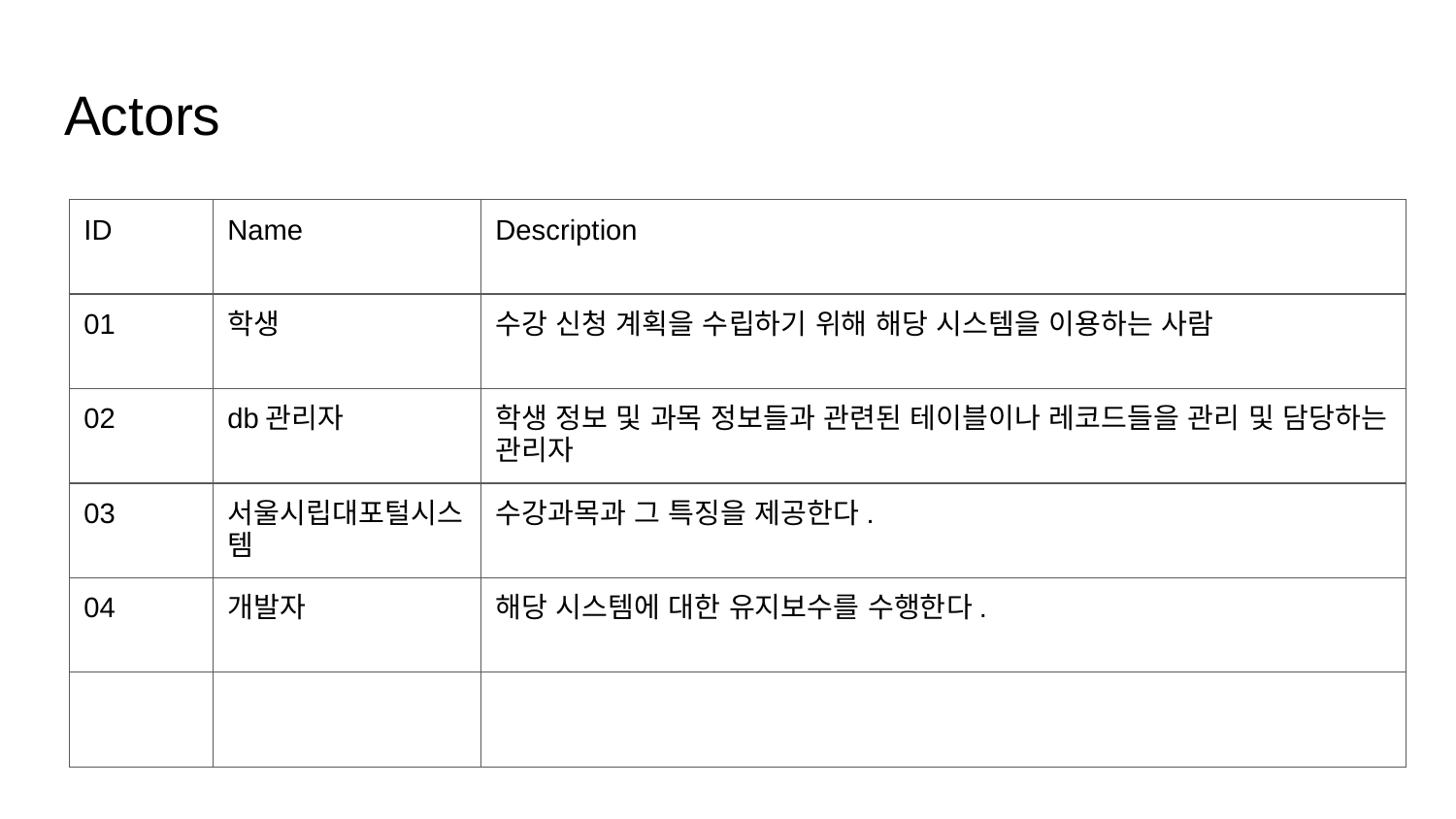

# Actors
| ID | Name | Description |
| --- | --- | --- |
| 01 | 학생 | 수강 신청 계획을 수립하기 위해 해당 시스템을 이용하는 사람 |
| 02 | db관리자 | 학생 정보 및 과목 정보들과 관련된 테이블이나 레코드들을 관리 및 담당하는 관리자 |
| 03 | 서울시립대포털시스템 | 수강과목과 그 특징을 제공한다. |
| 04 | 개발자 | 해당 시스템에 대한 유지보수를 수행한다. |
|  |  |  |